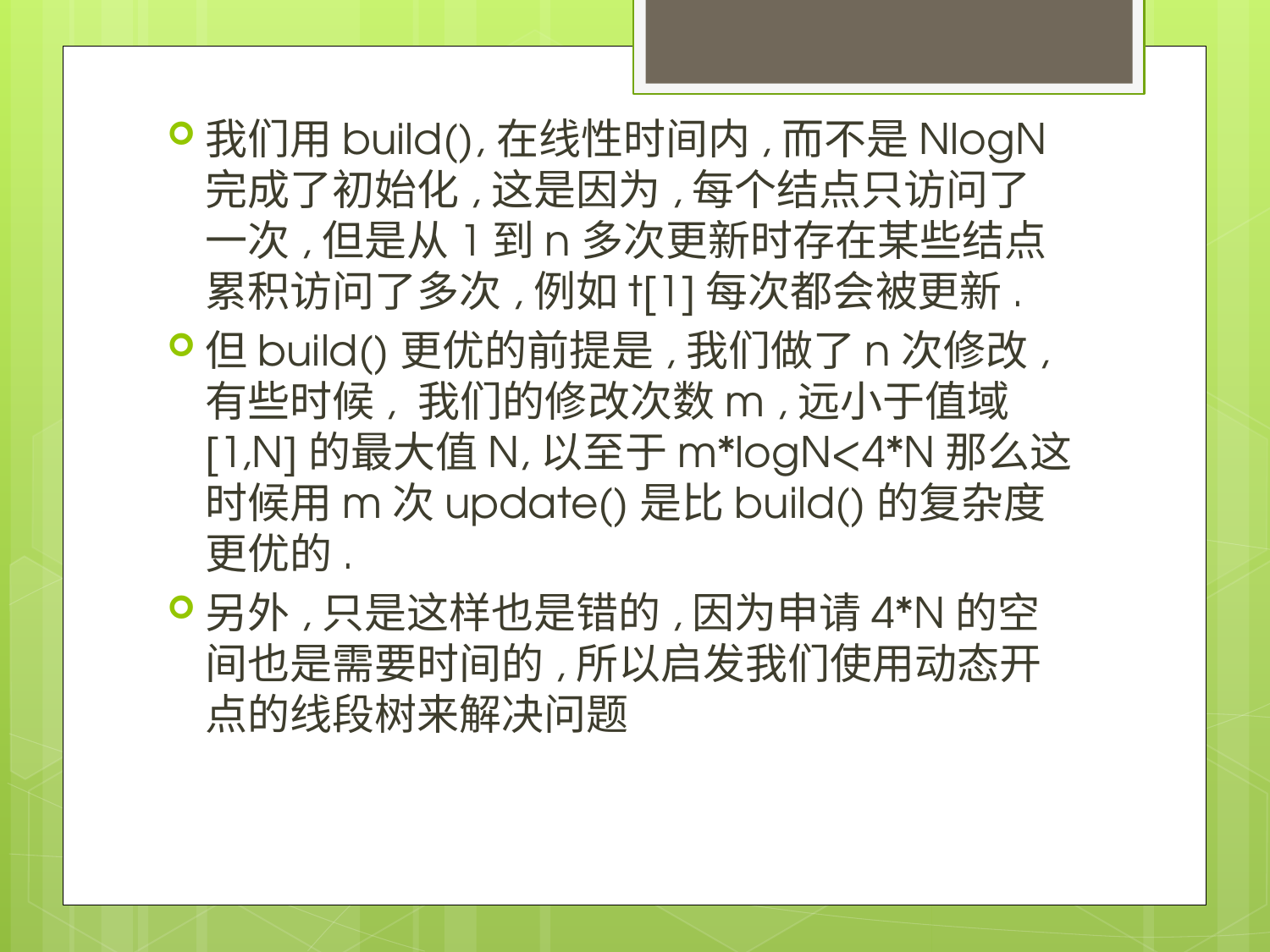

我们用build(),在线性时间内,而不是NlogN完成了初始化,这是因为,每个结点只访问了一次,但是从1到n多次更新时存在某些结点累积访问了多次,例如t[1]每次都会被更新.
但build()更优的前提是,我们做了n次修改, 有些时候, 我们的修改次数m ,远小于值域[1,N]的最大值N,以至于m*logN<4*N那么这时候用m次update()是比build()的复杂度更优的.
另外,只是这样也是错的,因为申请4*N的空间也是需要时间的,所以启发我们使用动态开点的线段树来解决问题